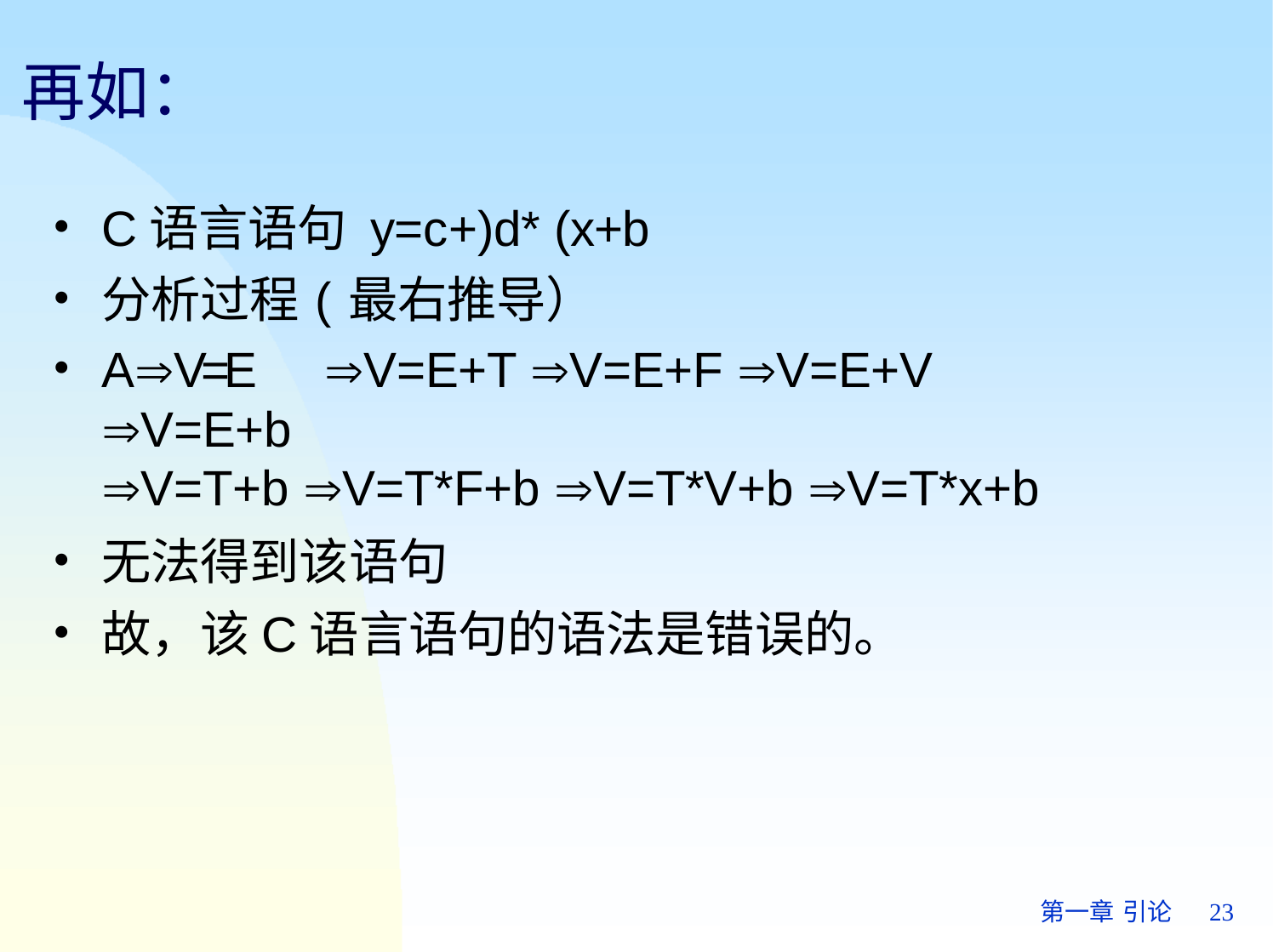

# 再如：
C语言语句 y=c+)d* (x+b
分析过程(最右推导）
A⇒V=E	⇒V=E+T ⇒V=E+F ⇒V=E+V ⇒V=E+b
⇒V=T+b ⇒V=T*F+b ⇒V=T*V+b ⇒V=T*x+b
无法得到该语句
故，该C语言语句的语法是错误的。
第一章 引论	23